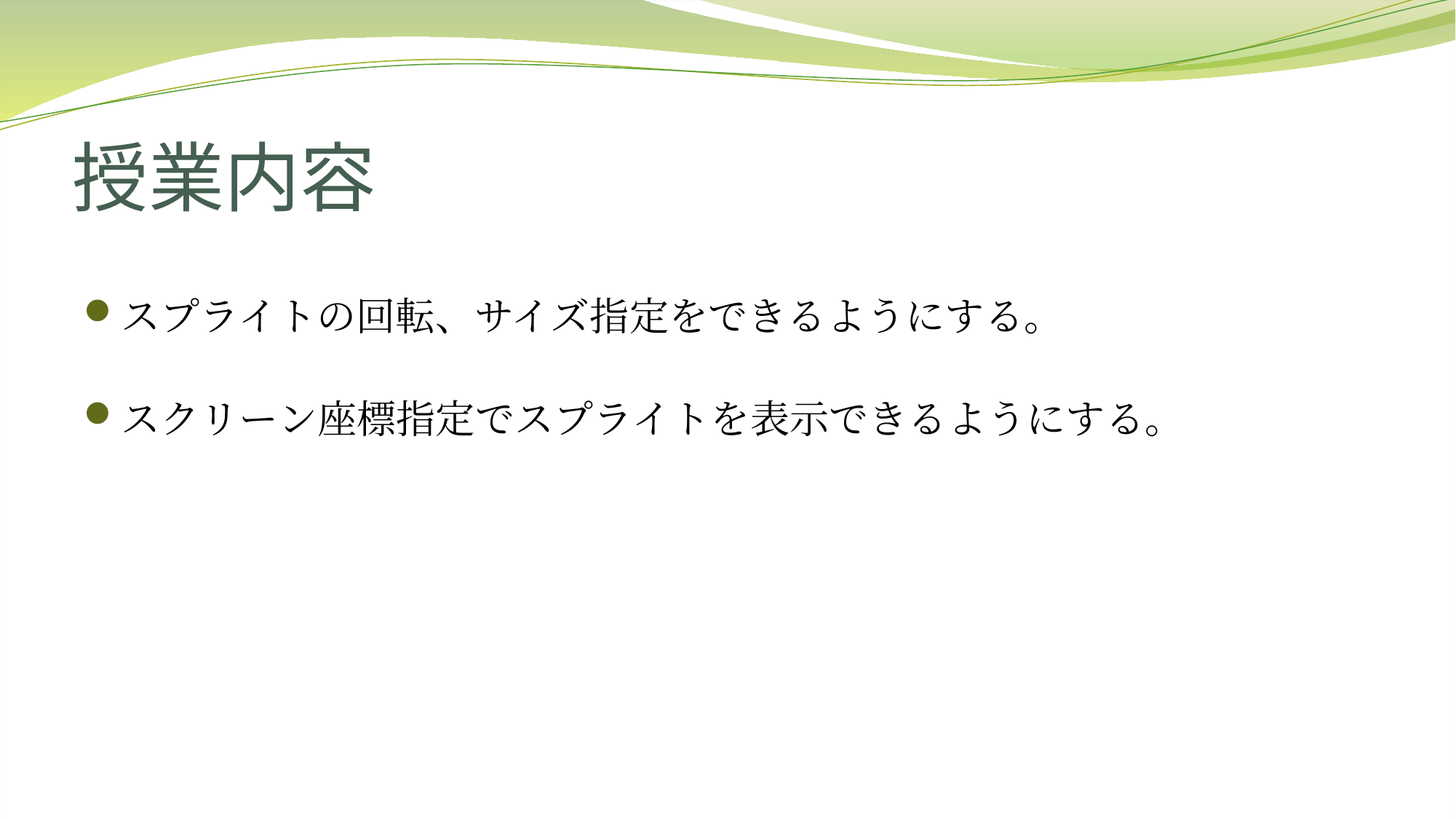

# 授業内容

スプライトの回転、サイズ指定をできるようにする。
スクリーン座標指定でスプライトを表示できるようにする。